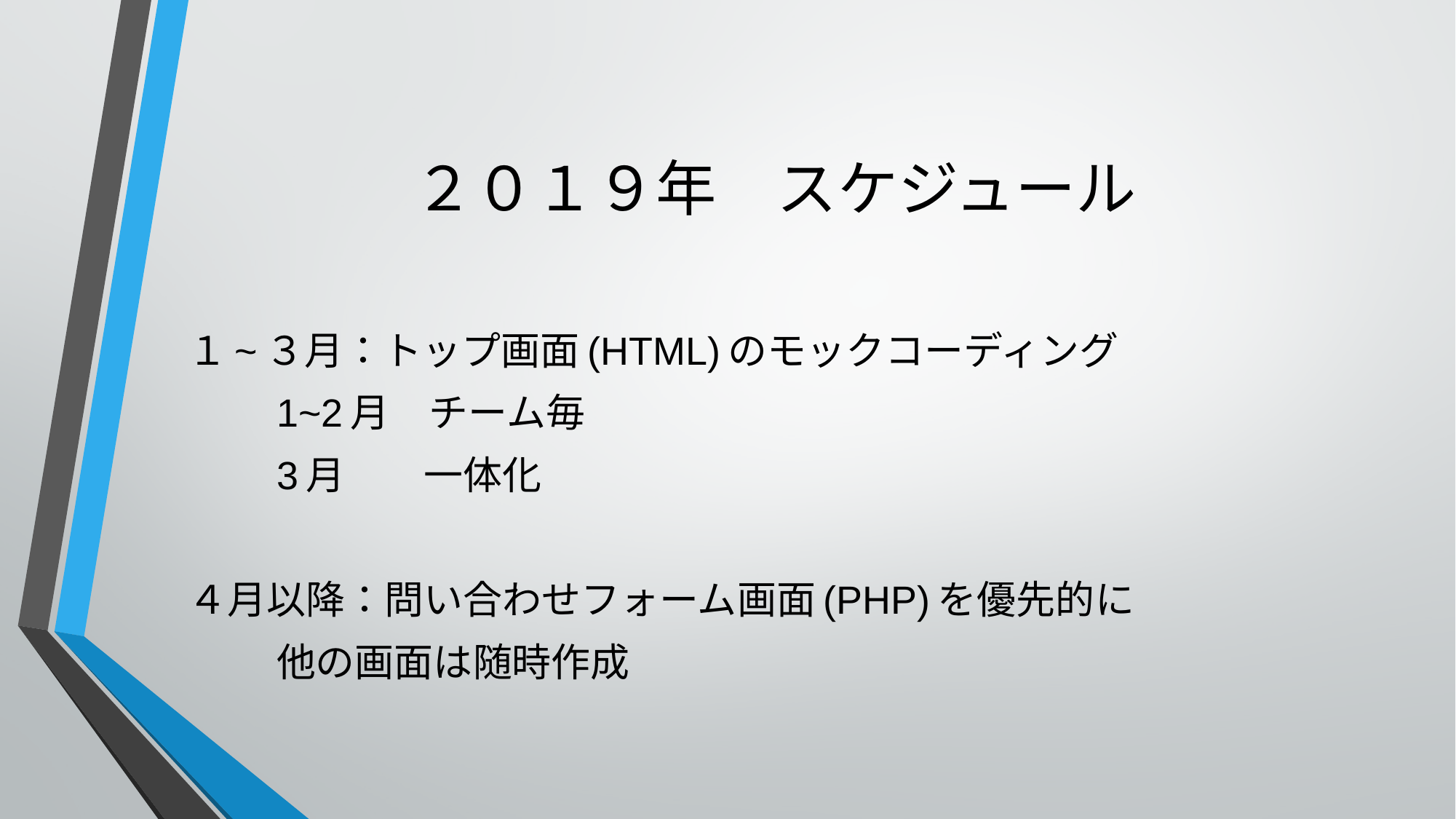

# ２０１９年　スケジュール
１~３月：トップ画面(HTML)のモックコーディング
				1~2月　チーム毎
				3月　　一体化

４月以降：問い合わせフォーム画面(PHP)を優先的に
				他の画面は随時作成